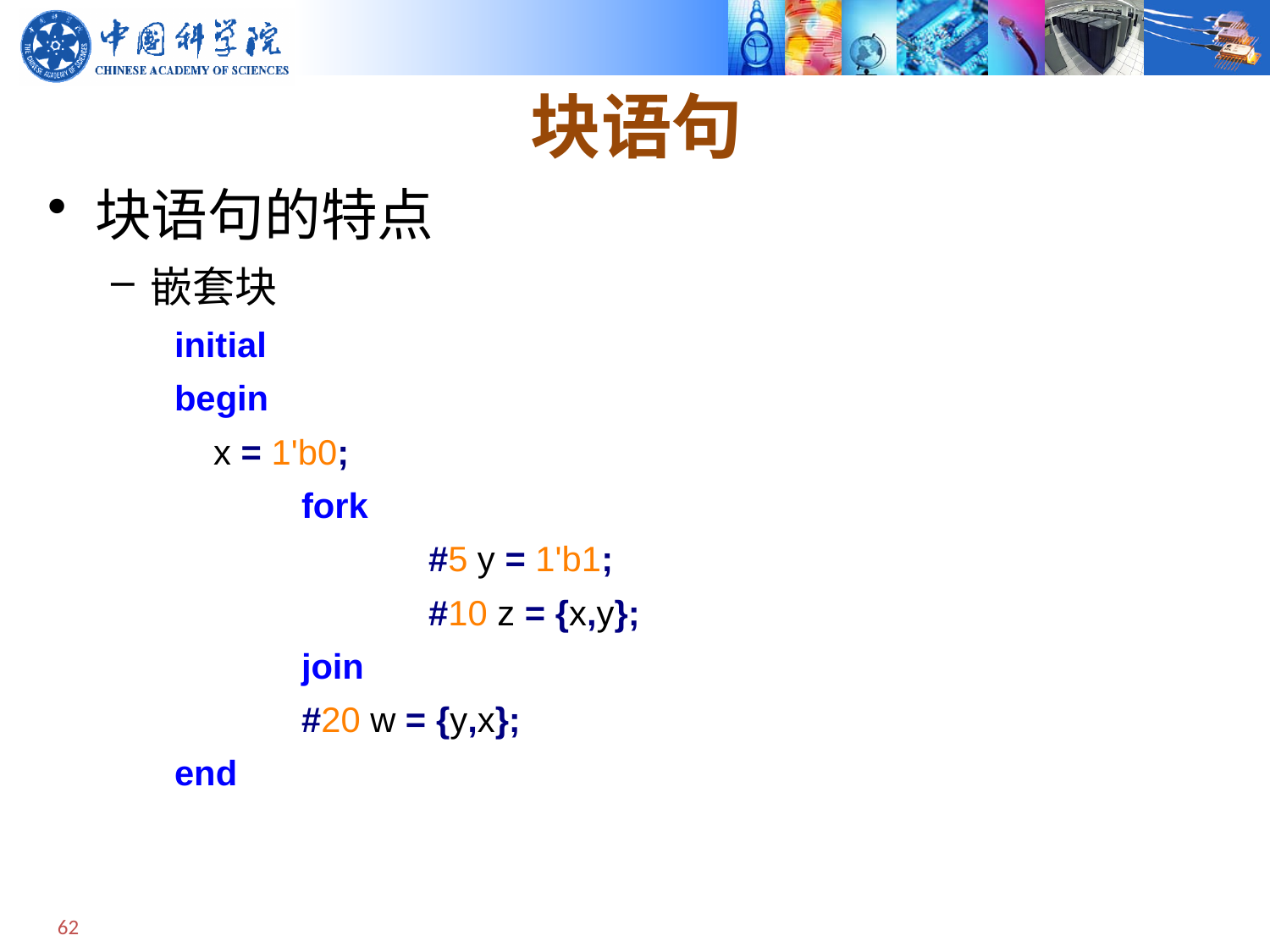

# 块语句
块语句的特点
嵌套块
	initial
	begin
	    x = 1'b0;
		fork
			#5 y = 1'b1;
			#10 z = {x,y};
		join
		#20 w = {y,x};
	end